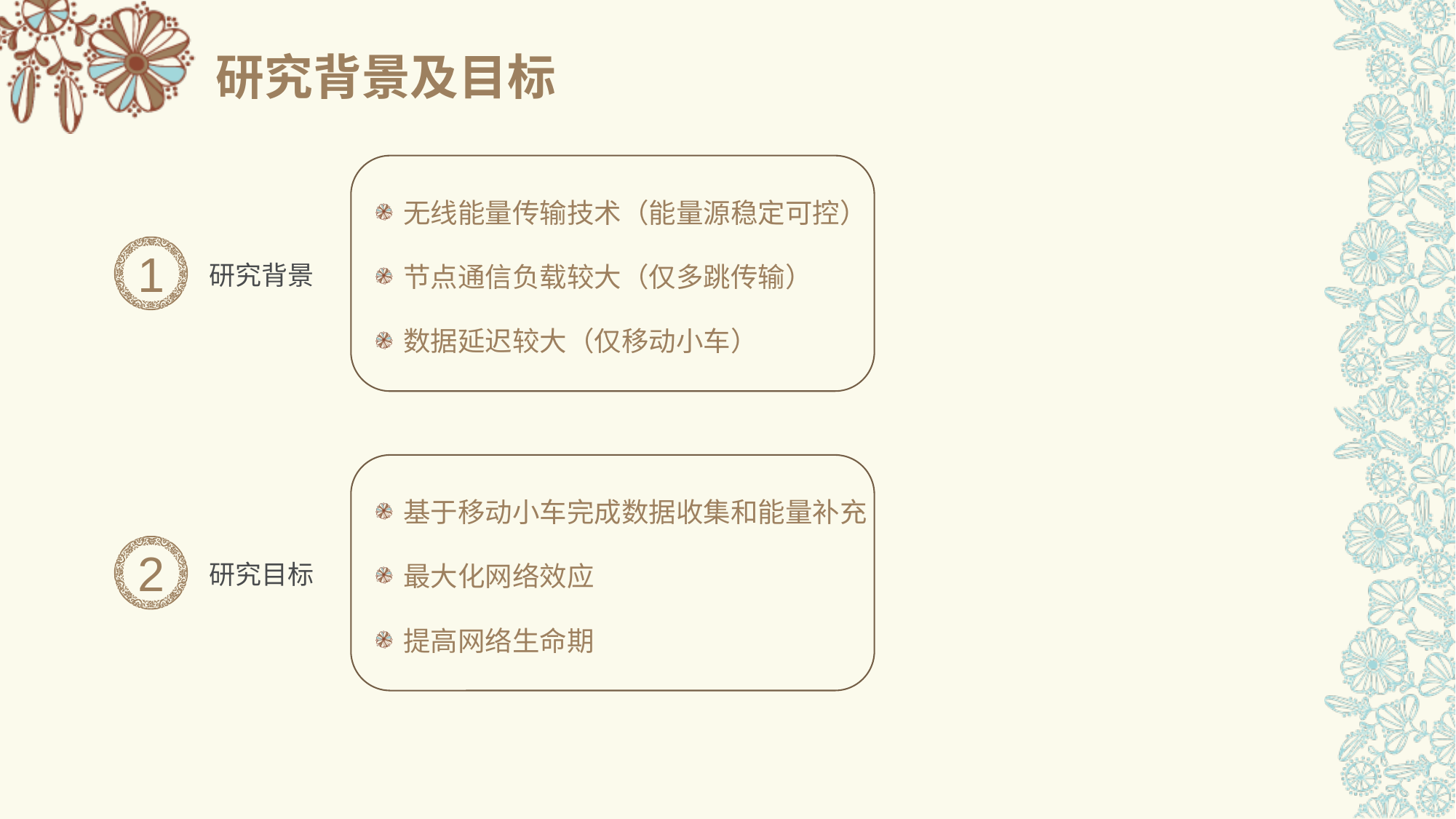

# 研究背景及目标

无线能量传输技术（能量源稳定可控）
节点通信负载较大（仅多跳传输）
数据延迟较大（仅移动小车）
1
研究背景

基于移动小车完成数据收集和能量补充
最大化网络效应
提高网络生命期
2
研究目标